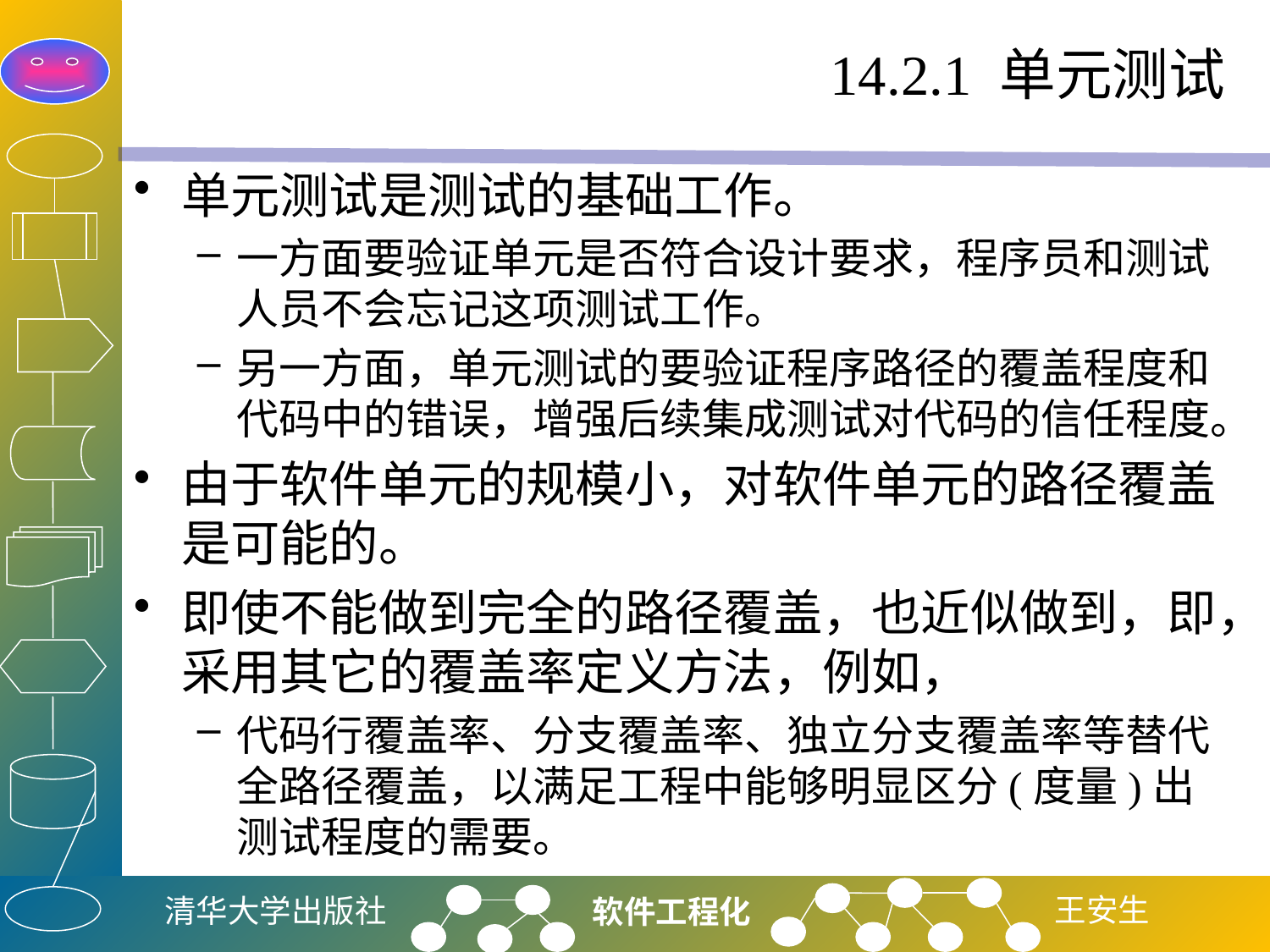

# 14.2.1 单元测试
单元测试是测试的基础工作。
一方面要验证单元是否符合设计要求，程序员和测试人员不会忘记这项测试工作。
另一方面，单元测试的要验证程序路径的覆盖程度和代码中的错误，增强后续集成测试对代码的信任程度。
由于软件单元的规模小，对软件单元的路径覆盖是可能的。
即使不能做到完全的路径覆盖，也近似做到，即，采用其它的覆盖率定义方法，例如，
代码行覆盖率、分支覆盖率、独立分支覆盖率等替代全路径覆盖，以满足工程中能够明显区分(度量)出测试程度的需要。